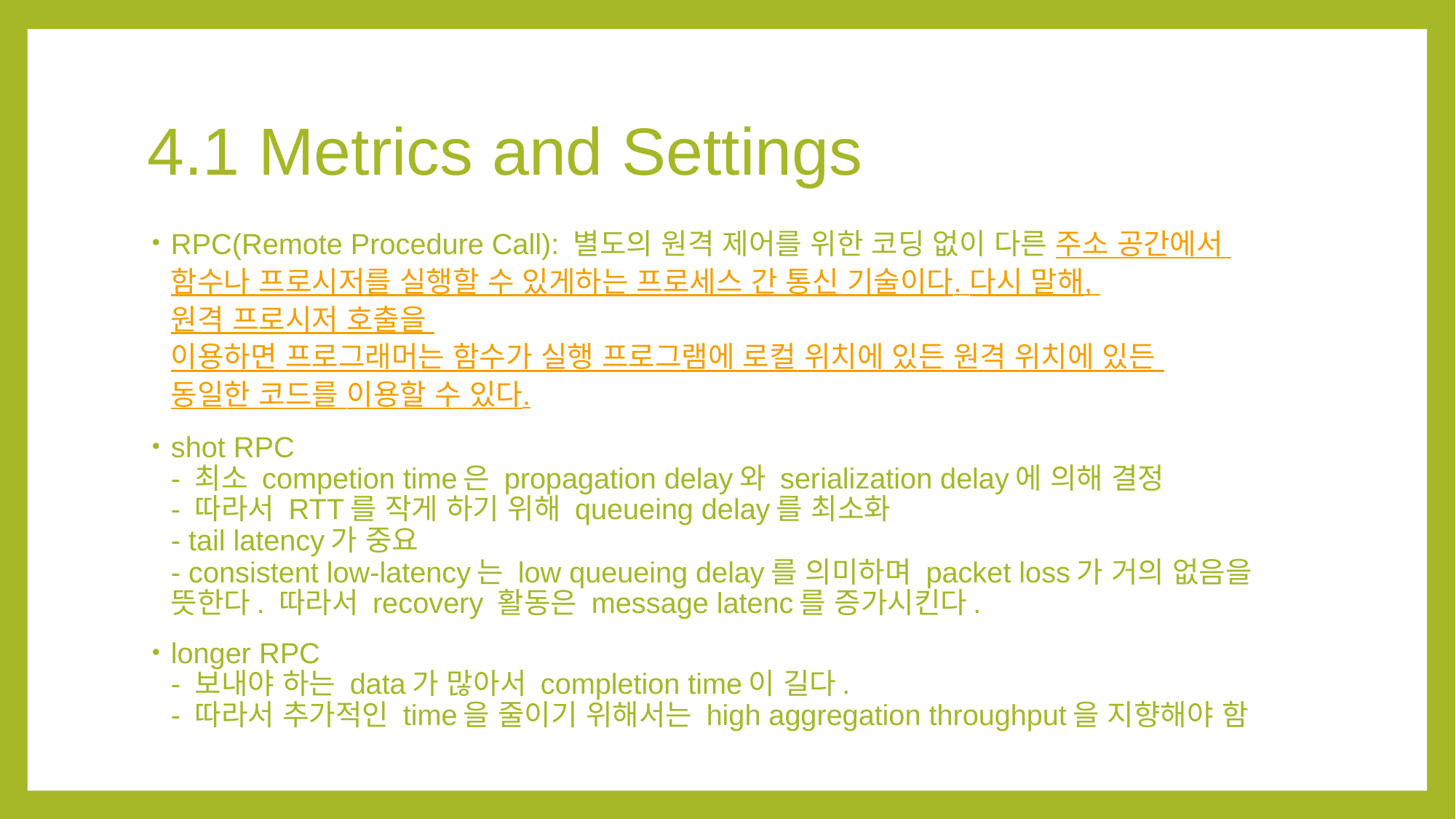

# 4.1 Metrics and Settings
RPC(Remote Procedure Call): 별도의 원격 제어를 위한 코딩 없이 다른 주소 공간에서 함수나 프로시저를 실행할 수 있게하는 프로세스 간 통신 기술이다. 다시 말해, 원격 프로시저 호출을 이용하면 프로그래머는 함수가 실행 프로그램에 로컬 위치에 있든 원격 위치에 있든 동일한 코드를 이용할 수 있다.
shot RPC
- 최소 competion time은 propagation delay와 serialization delay에 의해 결정
- 따라서 RTT를 작게 하기 위해 queueing delay를 최소화
- tail latency가 중요
- consistent low-latency는 low queueing delay를 의미하며 packet loss가 거의 없음을 뜻한다. 따라서 recovery 활동은 message latenc를 증가시킨다.
longer RPC
- 보내야 하는 data가 많아서 completion time이 길다.
- 따라서 추가적인 time을 줄이기 위해서는 high aggregation throughput을 지향해야 함